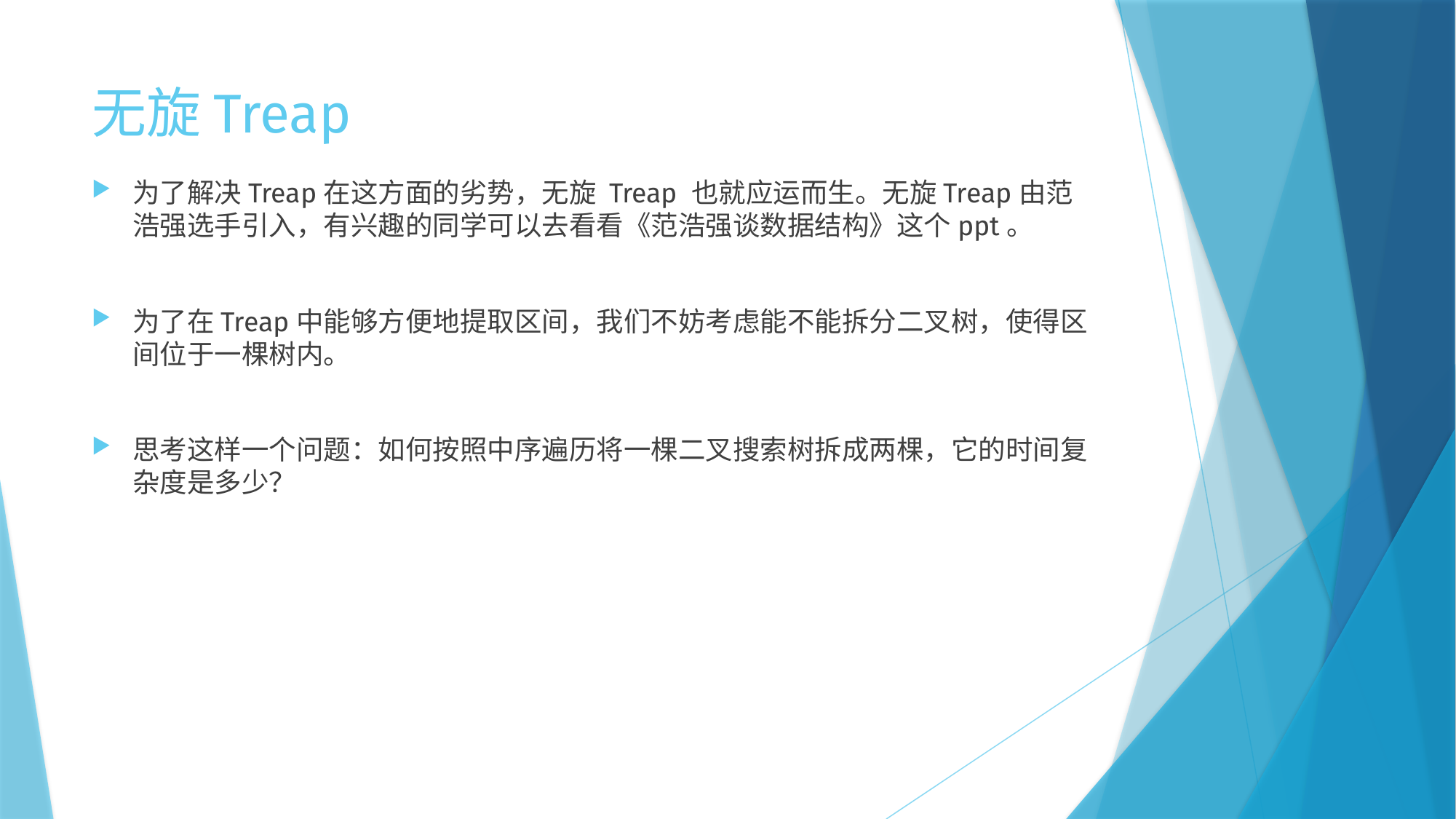

# 无旋Treap
为了解决Treap在这方面的劣势，无旋 Treap 也就应运而生。无旋Treap由范浩强选手引入，有兴趣的同学可以去看看《范浩强谈数据结构》这个ppt。

为了在Treap中能够方便地提取区间，我们不妨考虑能不能拆分二叉树，使得区间位于一棵树内。

思考这样一个问题：如何按照中序遍历将一棵二叉搜索树拆成两棵，它的时间复杂度是多少？